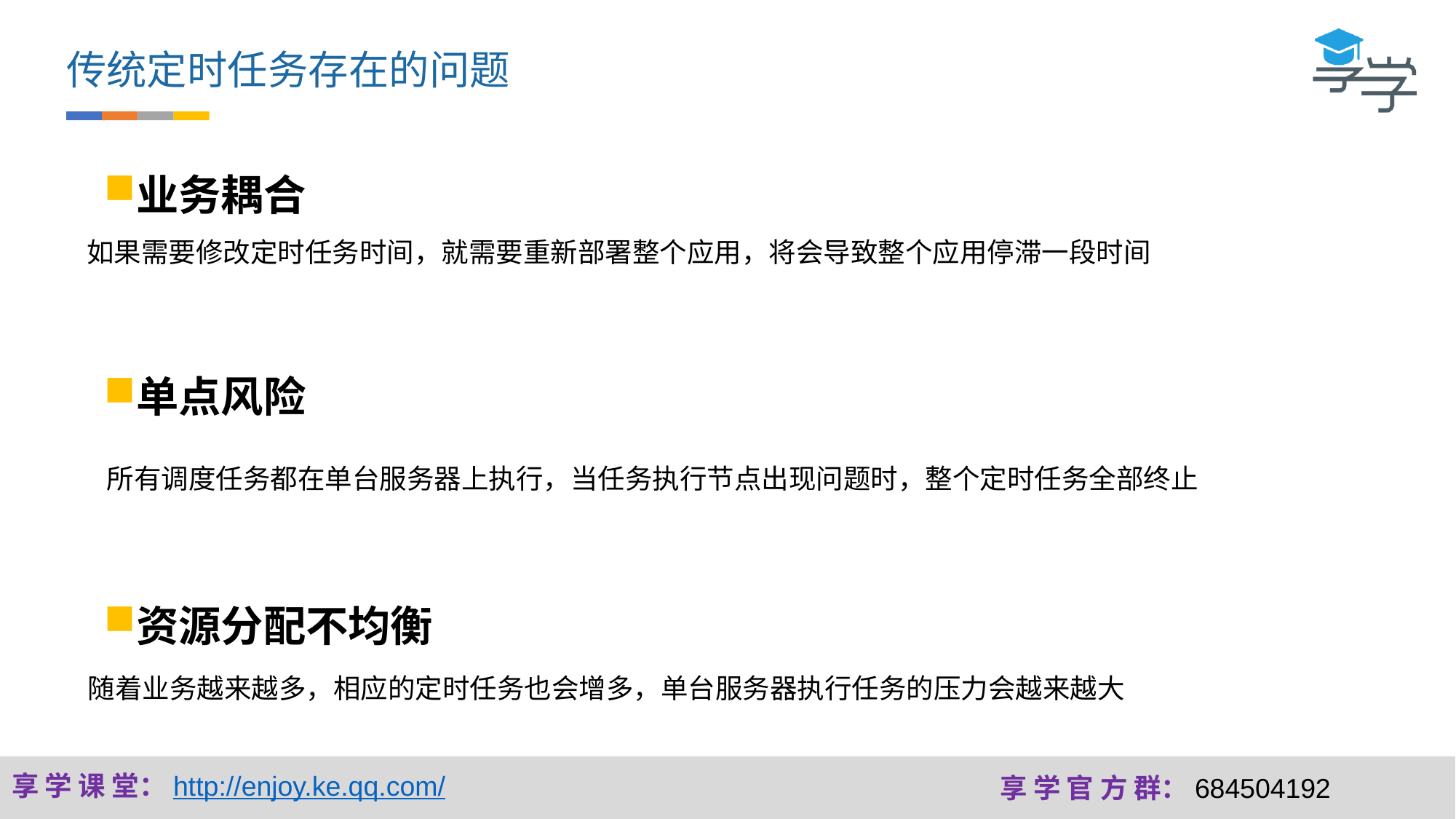

传统定时任务存在的问题

业务耦合
     如果需要修改定时任务时间，就需要重新部署整个应用，将会导致整个应用停滞一段时间

单点风险
     所有调度任务都在单台服务器上执行，当任务执行节点出现问题时，整个定时任务全部终止

资源分配不均衡
     随着业务越来越多，相应的定时任务也会增多，单台服务器执行任务的压力会越来越大